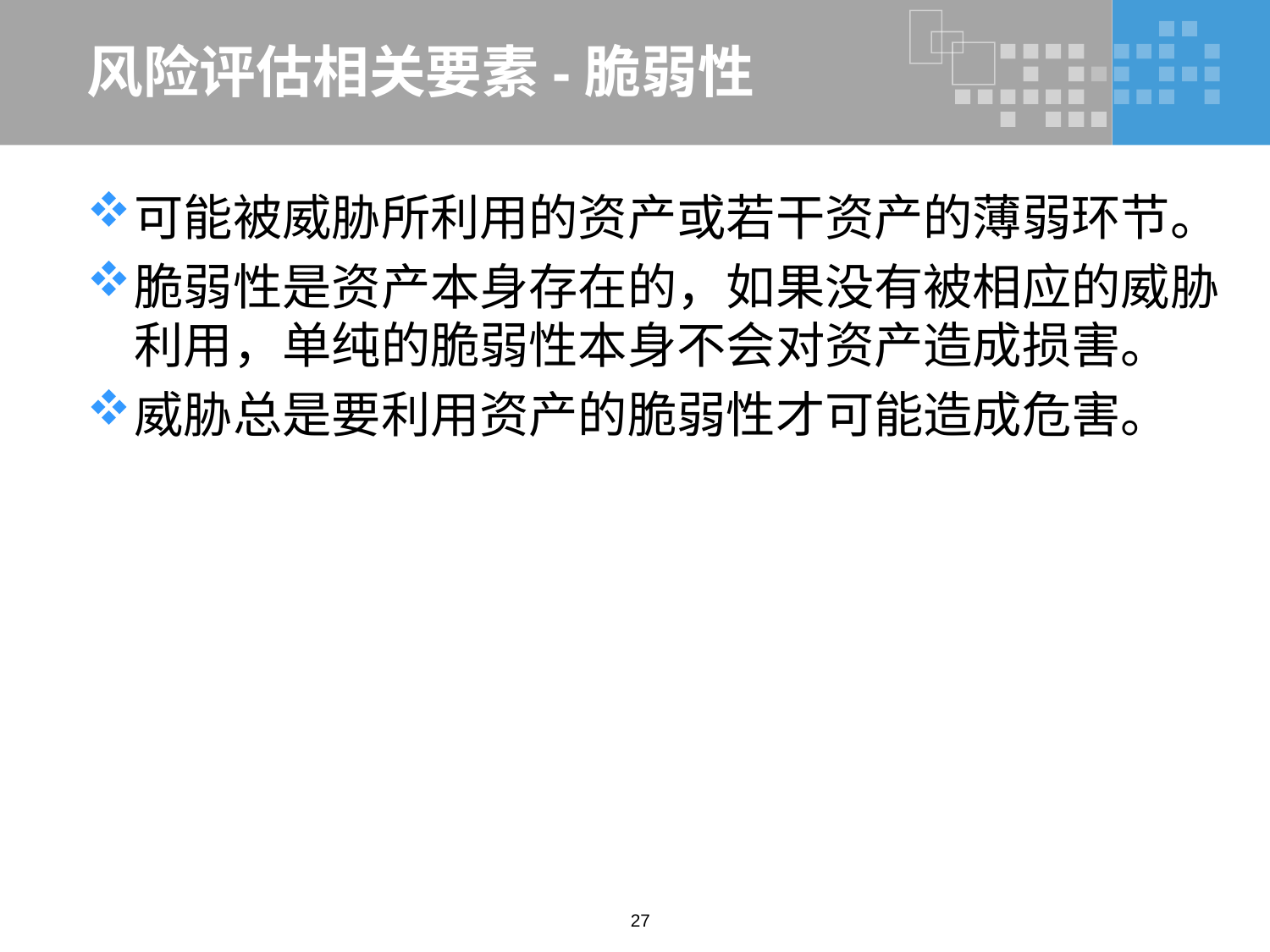

# 风险评估相关要素-脆弱性
可能被威胁所利用的资产或若干资产的薄弱环节。
脆弱性是资产本身存在的，如果没有被相应的威胁利用，单纯的脆弱性本身不会对资产造成损害。
威胁总是要利用资产的脆弱性才可能造成危害。

27